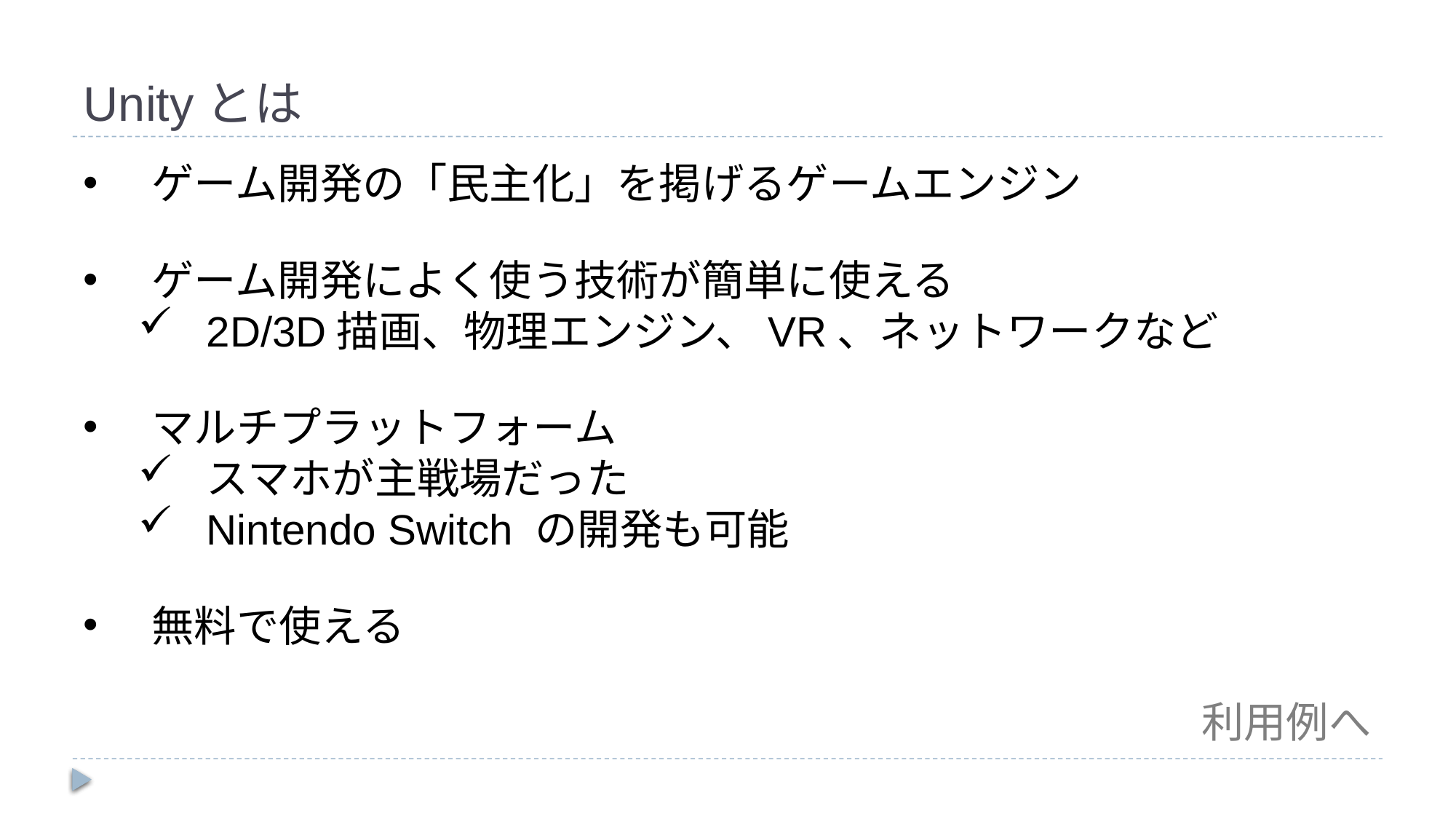

# Unityとは
ゲーム開発の「民主化」を掲げるゲームエンジン
ゲーム開発によく使う技術が簡単に使える
2D/3D描画、物理エンジン、VR、ネットワークなど
マルチプラットフォーム
スマホが主戦場だった
Nintendo Switch の開発も可能
無料で使える
利用例へ